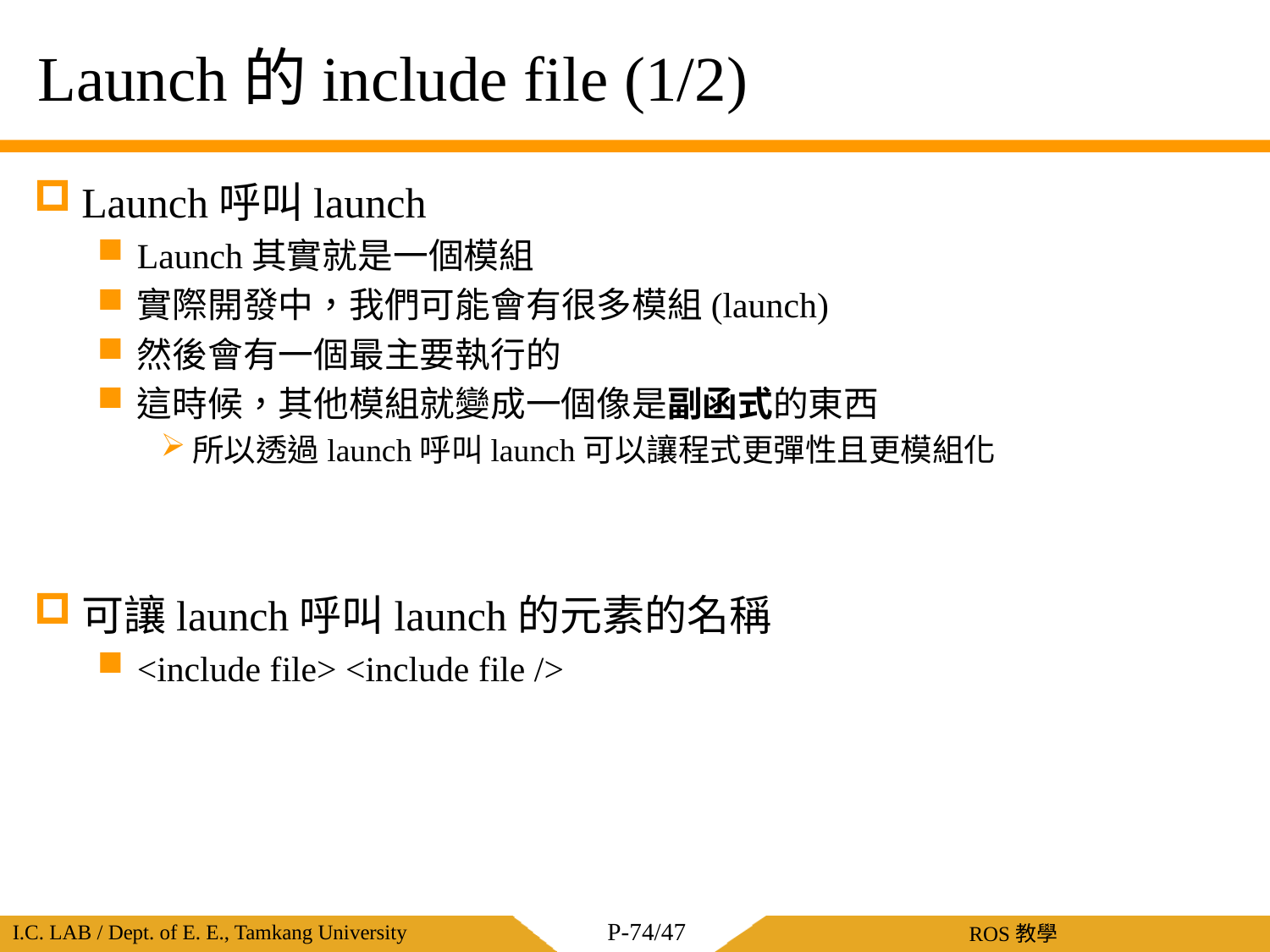

# Launch的include file (1/2)
Launch呼叫launch
Launch其實就是一個模組
實際開發中，我們可能會有很多模組(launch)
然後會有一個最主要執行的
這時候，其他模組就變成一個像是副函式的東西
所以透過launch呼叫launch可以讓程式更彈性且更模組化

可讓launch呼叫launch的元素的名稱
<include file> <include file />